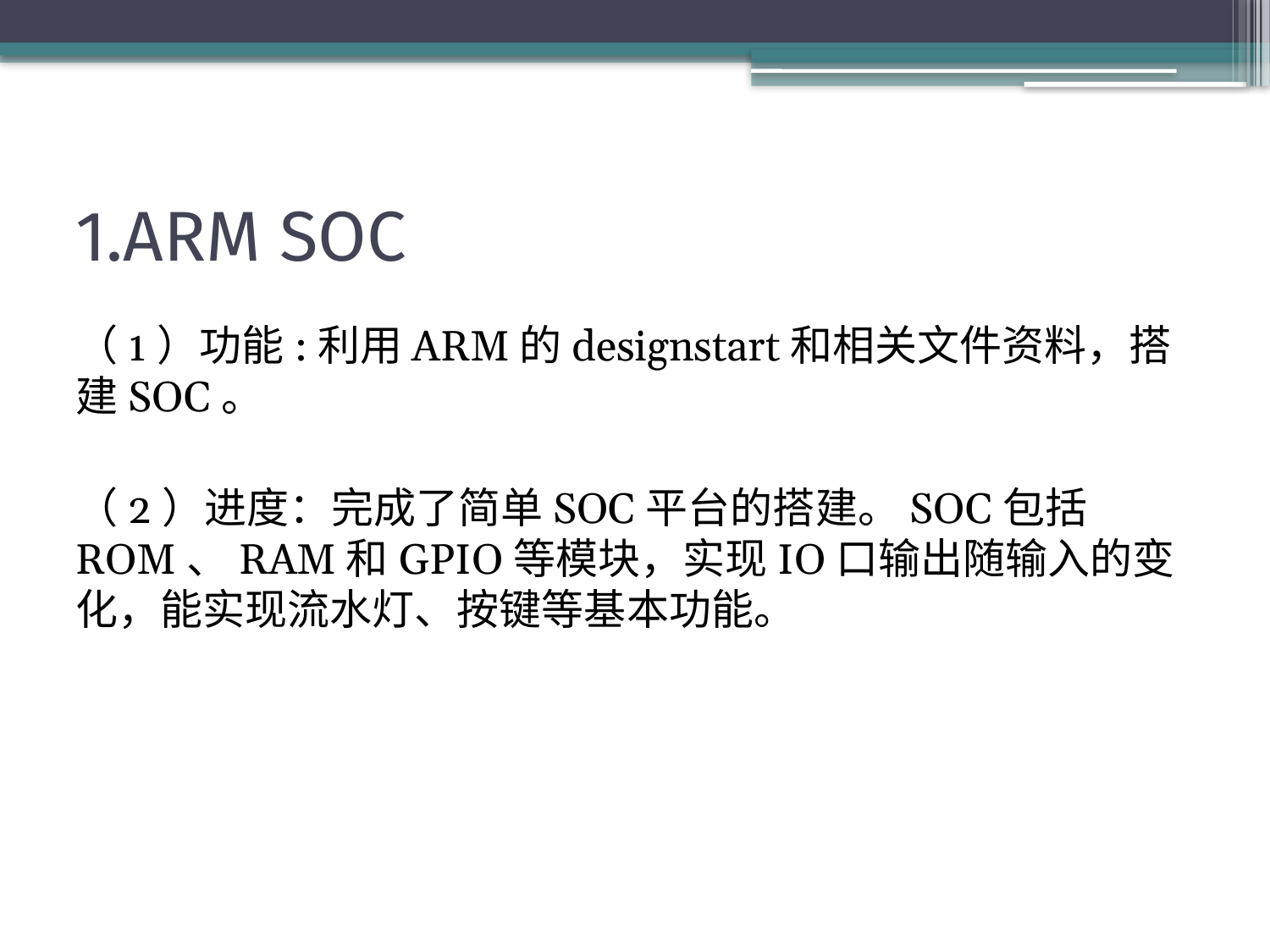

# 1.ARM SOC
（1）功能:利用ARM的designstart和相关文件资料，搭建SOC。

（2）进度：完成了简单SOC平台的搭建。SOC包括ROM、RAM和GPIO等模块，实现IO口输出随输入的变化，能实现流水灯、按键等基本功能。